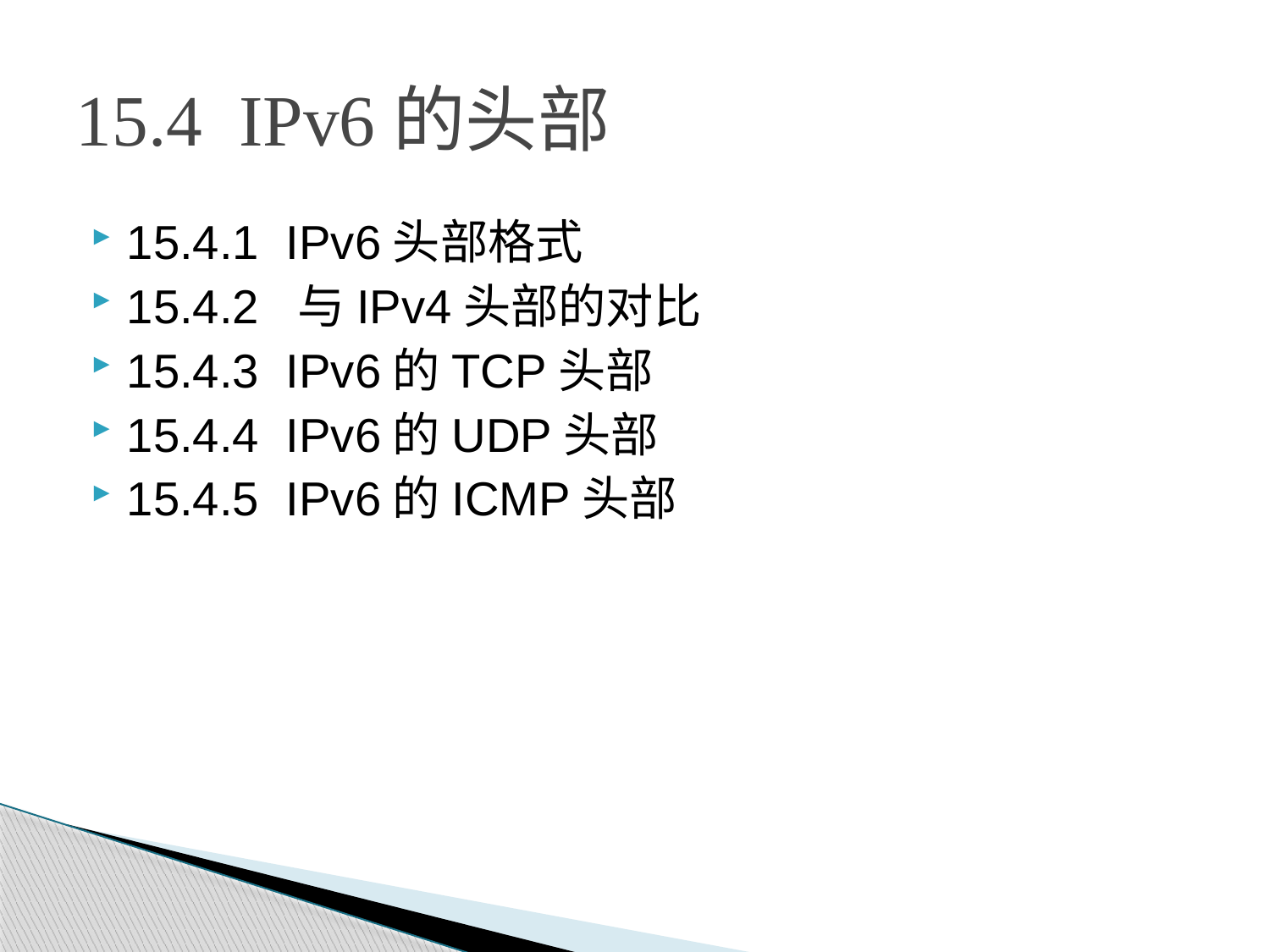

# 15.4  IPv6的头部
15.4.1  IPv6头部格式
15.4.2  与IPv4头部的对比
15.4.3  IPv6的TCP头部
15.4.4  IPv6的UDP头部
15.4.5  IPv6的ICMP头部